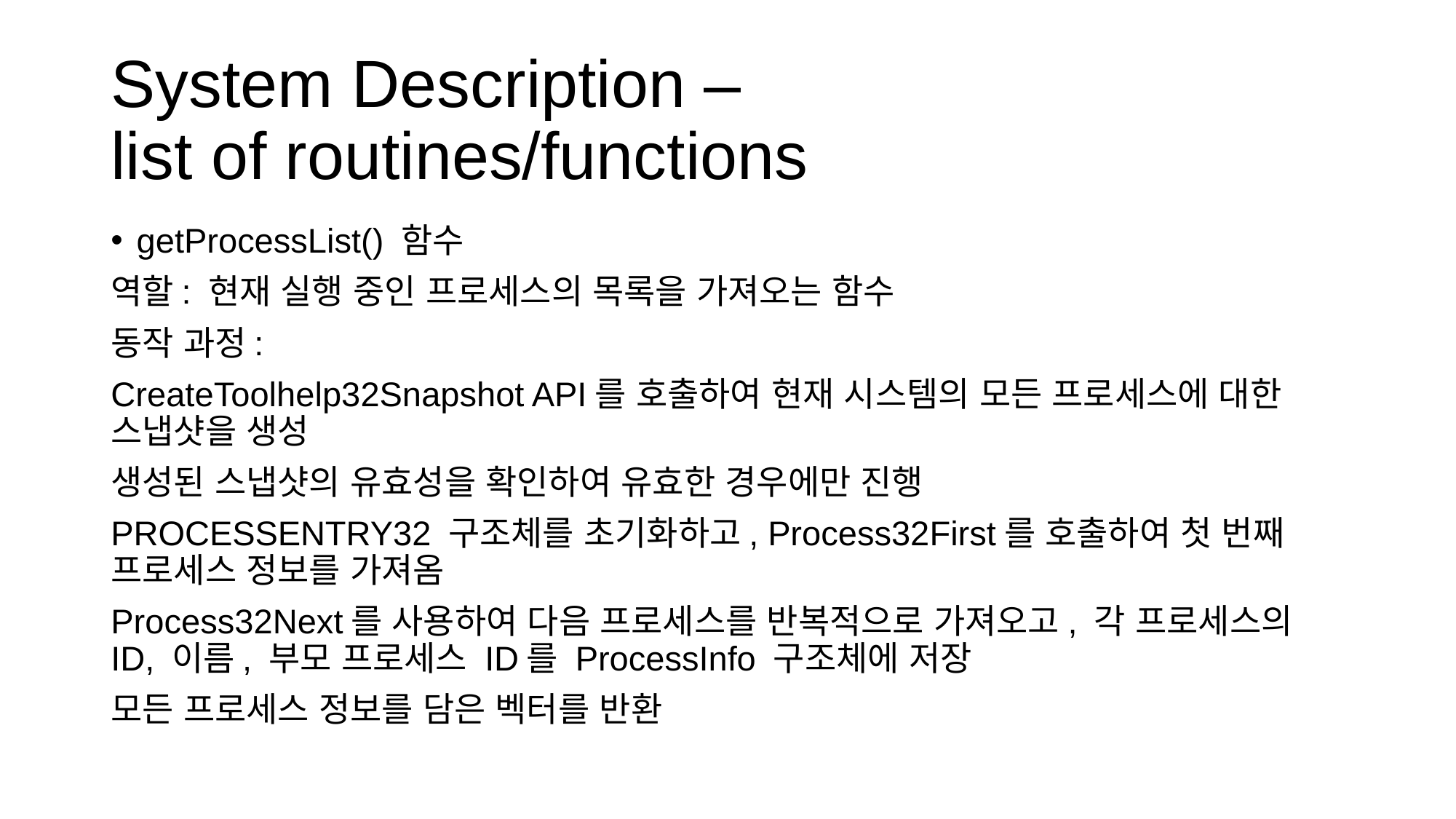

# System Description – list of routines/functions
getProcessList() 함수
역할: 현재 실행 중인 프로세스의 목록을 가져오는 함수
동작 과정:
CreateToolhelp32Snapshot API를 호출하여 현재 시스템의 모든 프로세스에 대한 스냅샷을 생성
생성된 스냅샷의 유효성을 확인하여 유효한 경우에만 진행
PROCESSENTRY32 구조체를 초기화하고, Process32First를 호출하여 첫 번째 프로세스 정보를 가져옴
Process32Next를 사용하여 다음 프로세스를 반복적으로 가져오고, 각 프로세스의 ID, 이름, 부모 프로세스 ID를 ProcessInfo 구조체에 저장
모든 프로세스 정보를 담은 벡터를 반환